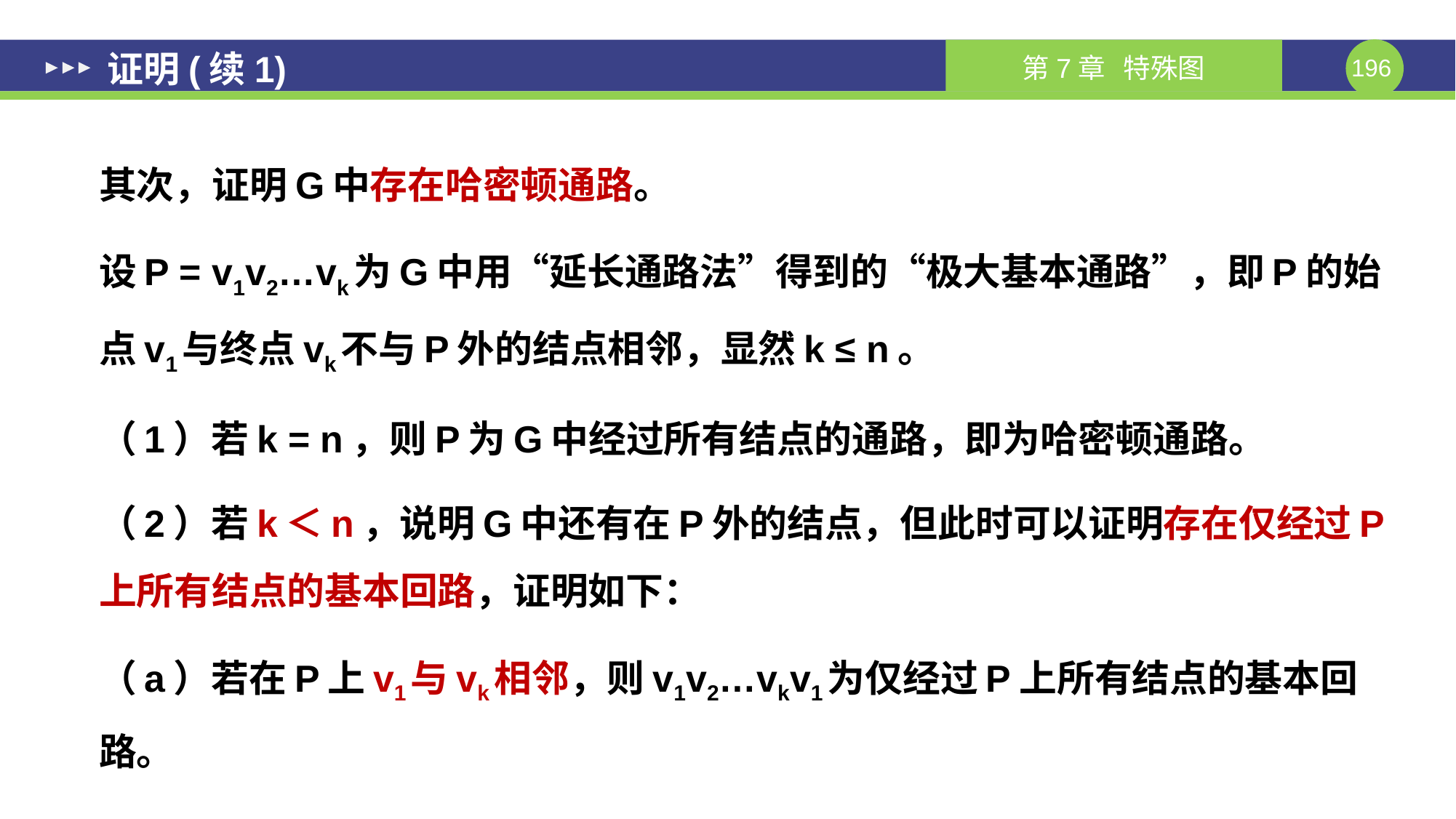

# 证明(续1)
其次，证明G中存在哈密顿通路。
设P = v1v2…vk为G中用“延长通路法”得到的“极大基本通路”，即P的始点v1与终点vk不与P外的结点相邻，显然k ≤ n。
（1）若k = n，则P为G中经过所有结点的通路，即为哈密顿通路。
（2）若k＜n，说明G中还有在P外的结点，但此时可以证明存在仅经过P上所有结点的基本回路，证明如下：
（a）若在P上v1与vk相邻，则v1v2…vkv1为仅经过P上所有结点的基本回路。